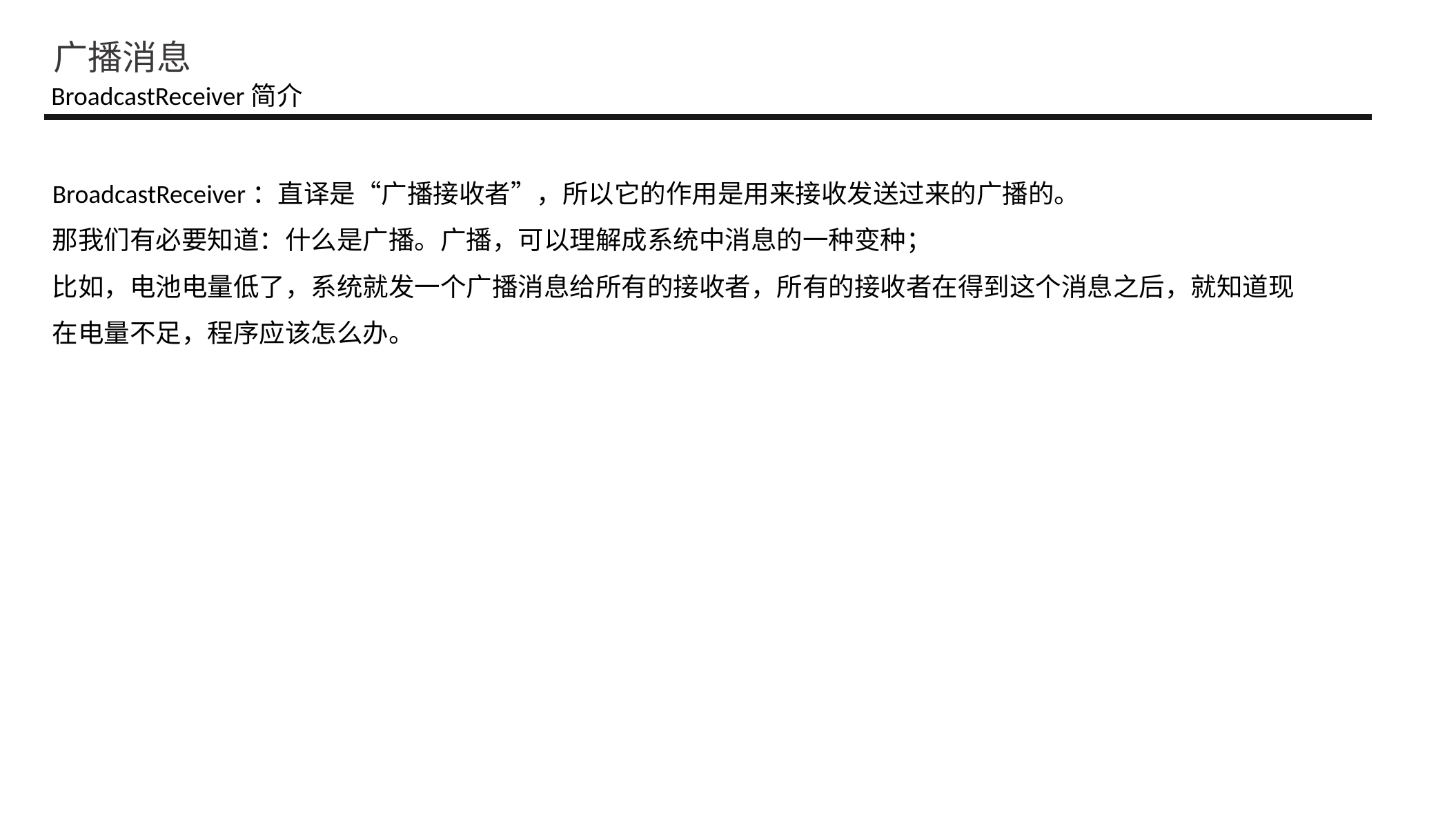

广播消息
BroadcastReceiver简介
BroadcastReceiver：直译是“广播接收者”，所以它的作用是用来接收发送过来的广播的。
那我们有必要知道：什么是广播。广播，可以理解成系统中消息的一种变种；
比如，电池电量低了，系统就发一个广播消息给所有的接收者，所有的接收者在得到这个消息之后，就知道现在电量不足，程序应该怎么办。